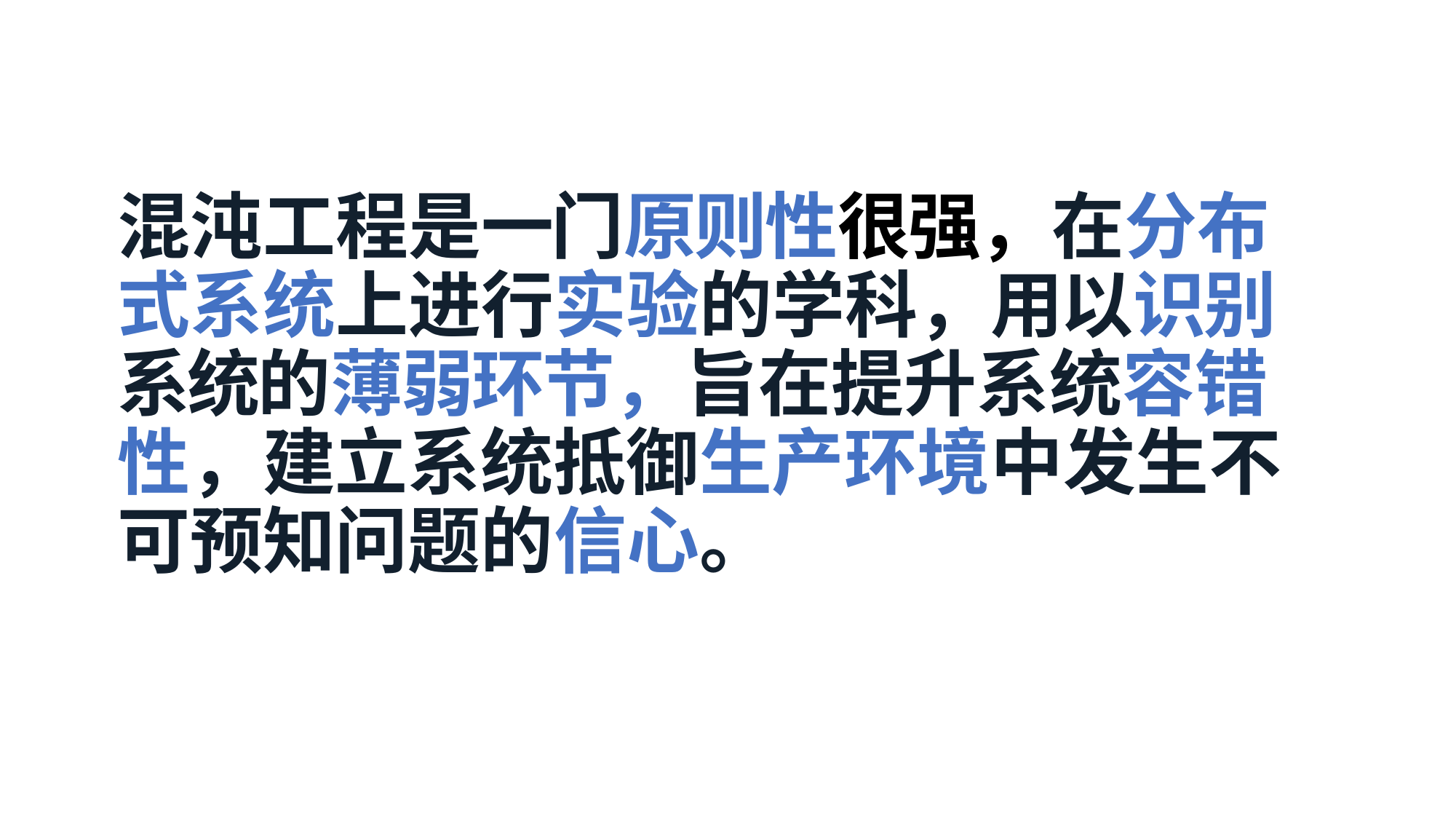

混沌⼯程是一门原则性很强，在分布式系统上进⾏实验的学科，用以识别系统的薄弱环节，旨在提升系统容错性，建立系统抵御生产环境中发⽣不可预知问题的信⼼。